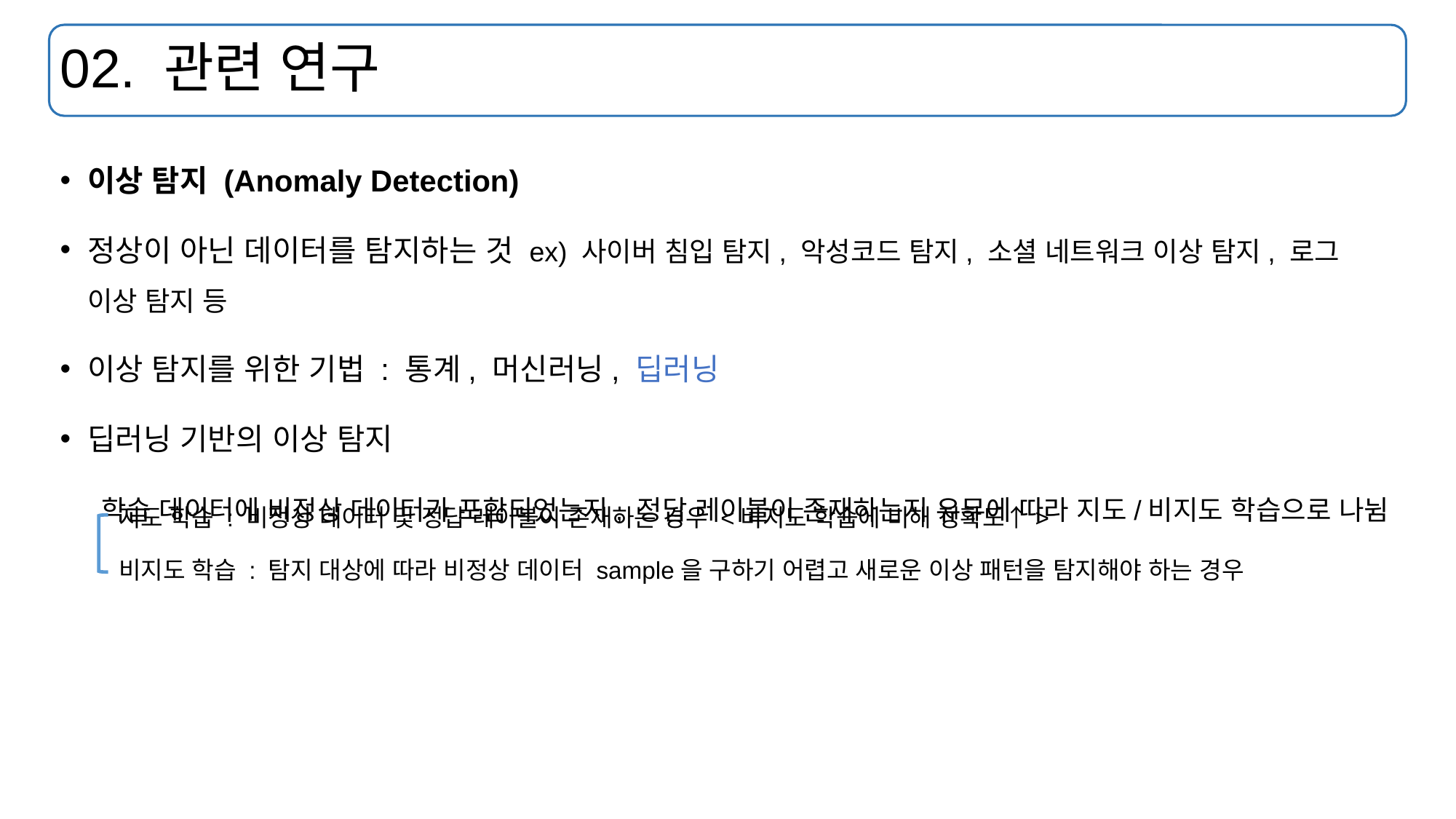

# 02. 관련 연구
이상 탐지 (Anomaly Detection)
정상이 아닌 데이터를 탐지하는 것 ex) 사이버 침입 탐지, 악성코드 탐지, 소셜 네트워크 이상 탐지, 로그 이상 탐지 등
이상 탐지를 위한 기법 : 통계, 머신러닝, 딥러닝
딥러닝 기반의 이상 탐지
    학습 데이터에 비정상 데이터가 포함되었는지, 정답 레이블이 존재하는지 유무에 따라 지도/비지도 학습으로 나뉨
지도 학습 : 비정상 데이터 및 정답 레이블이 존재하는 경우 <비지도 학습에 비해 정확도↑>

비지도 학습 : 탐지 대상에 따라 비정상 데이터 sample을 구하기 어렵고 새로운 이상 패턴을 탐지해야 하는 경우